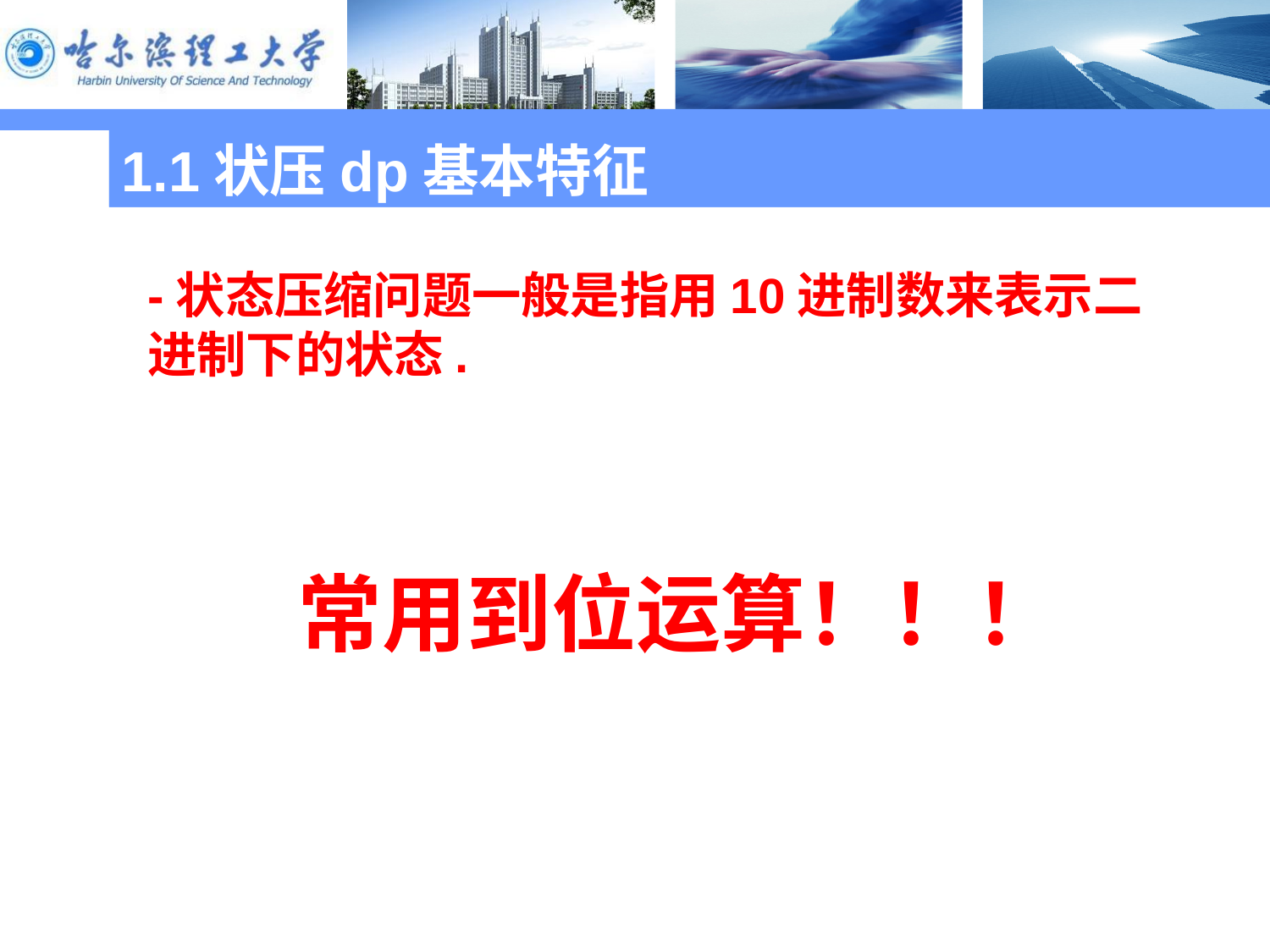

1.1状压dp基本特征

-状态压缩问题一般是指用10进制数来表示二进制下的状态.

	 常用到位运算！！！